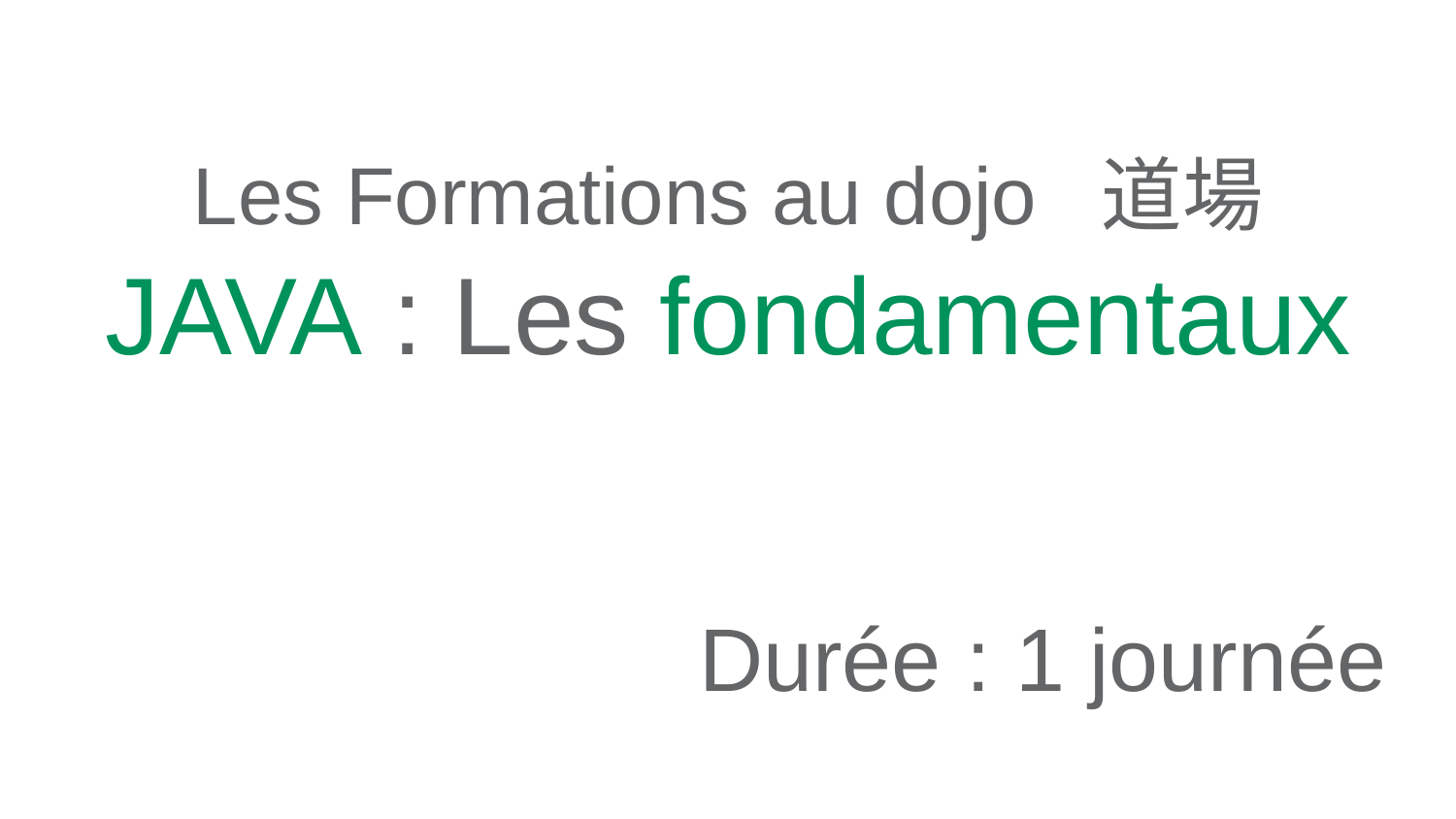

Les Formations au dojo  道場
JAVA : Les fondamentaux

Durée : 1 journée